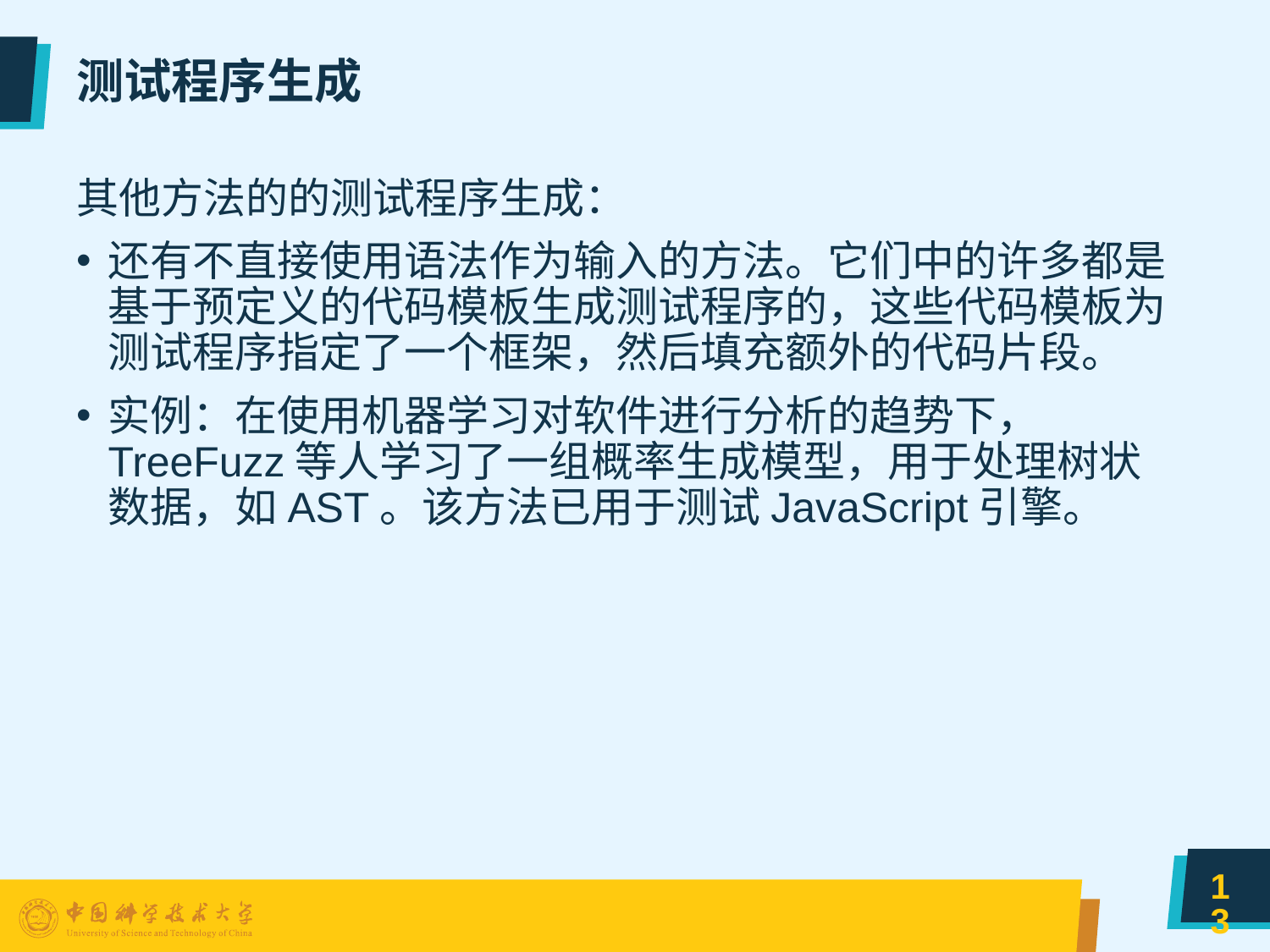

# 测试程序生成
其他方法的的测试程序生成：
还有不直接使用语法作为输入的方法。它们中的许多都是基于预定义的代码模板生成测试程序的，这些代码模板为测试程序指定了一个框架，然后填充额外的代码片段。
实例：在使用机器学习对软件进行分析的趋势下， TreeFuzz等人学习了一组概率生成模型，用于处理树状数据，如AST。该方法已用于测试JavaScript引擎。

13